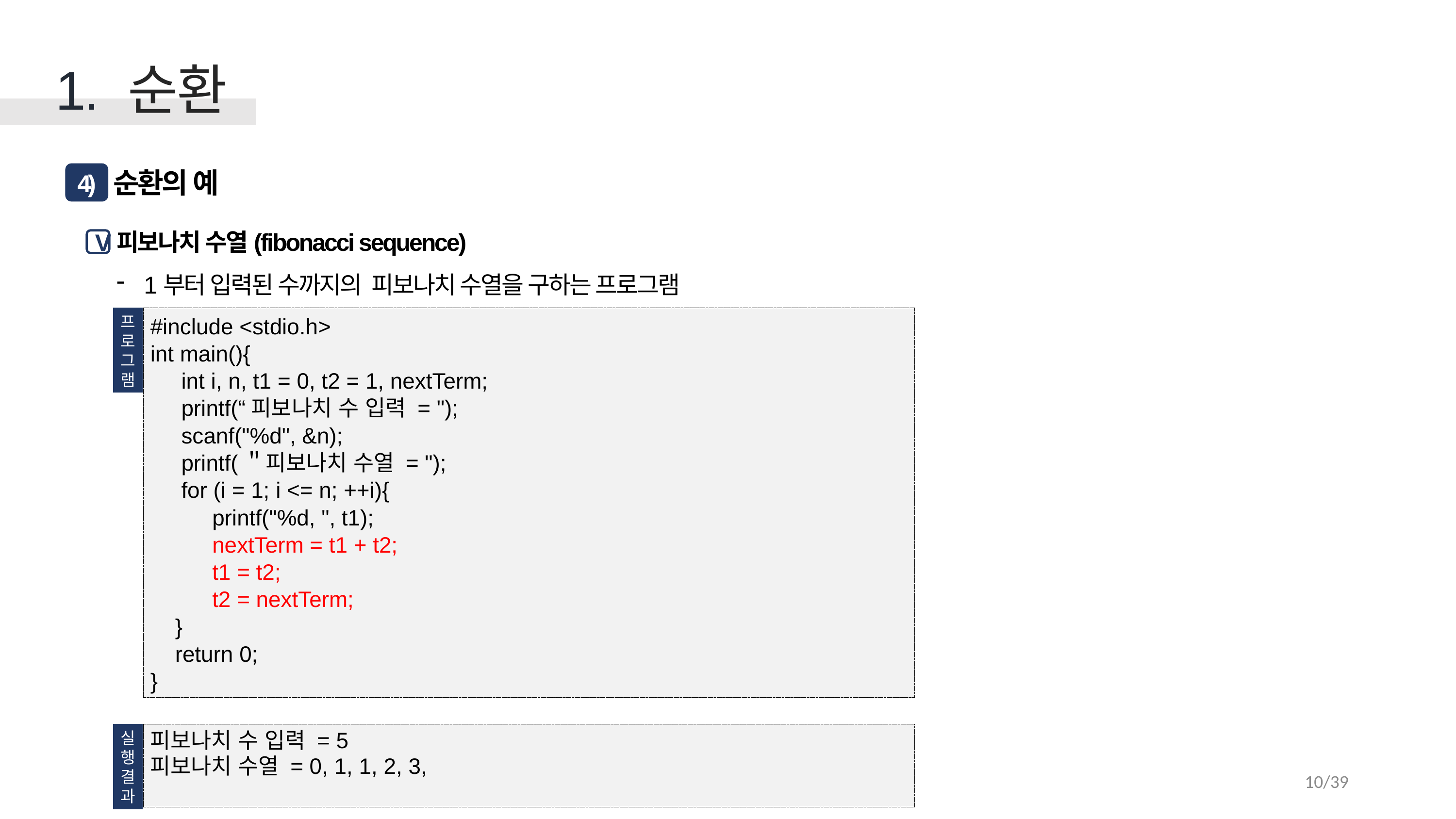

1. 순환

순환의 예
4)
피보나치 수열(fibonacci sequence)
V
1부터 입력된 수까지의  피보나치 수열을 구하는 프로그램
프
로
그
램
#include <stdio.h>
int main(){
     int i, n, t1 = 0, t2 = 1, nextTerm;
     printf(“피보나치 수 입력 = ");
     scanf("%d", &n);
     printf(＂피보나치 수열 = ");
     for (i = 1; i <= n; ++i){
          printf("%d, ", t1);
          nextTerm = t1 + t2;
          t1 = t2;
          t2 = nextTerm;
    }
    return 0;
}
실
행
결
과
피보나치 수 입력 = 5
피보나치 수열 = 0, 1, 1, 2, 3,

10/39